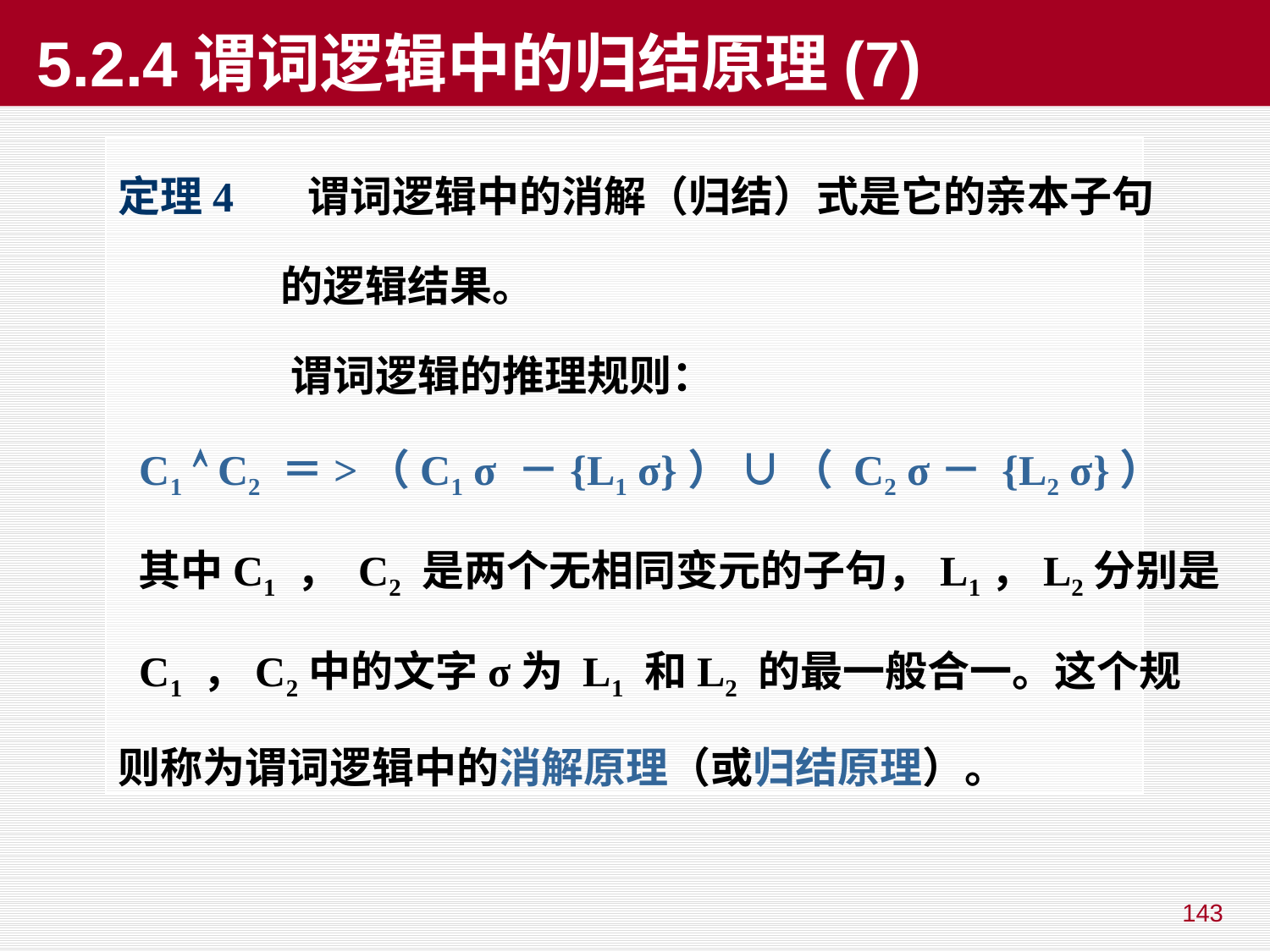

# 5.2.4谓词逻辑中的归结原理(7)
定理4      谓词逻辑中的消解（归结）式是它的亲本子句
                的逻辑结果。
                 谓词逻辑的推理规则：
  C1 ∧ C2 ＝>（C1 σ －{L1 σ}） ∪ （ C2 σ－ {L2 σ}）
 其中C1 ， C2 是两个无相同变元的子句，L1，L2分别是
  C1 ，C2中的文字σ为 L1 和L2 的最一般合一。这个规
则称为谓词逻辑中的消解原理（或归结原理）。
143